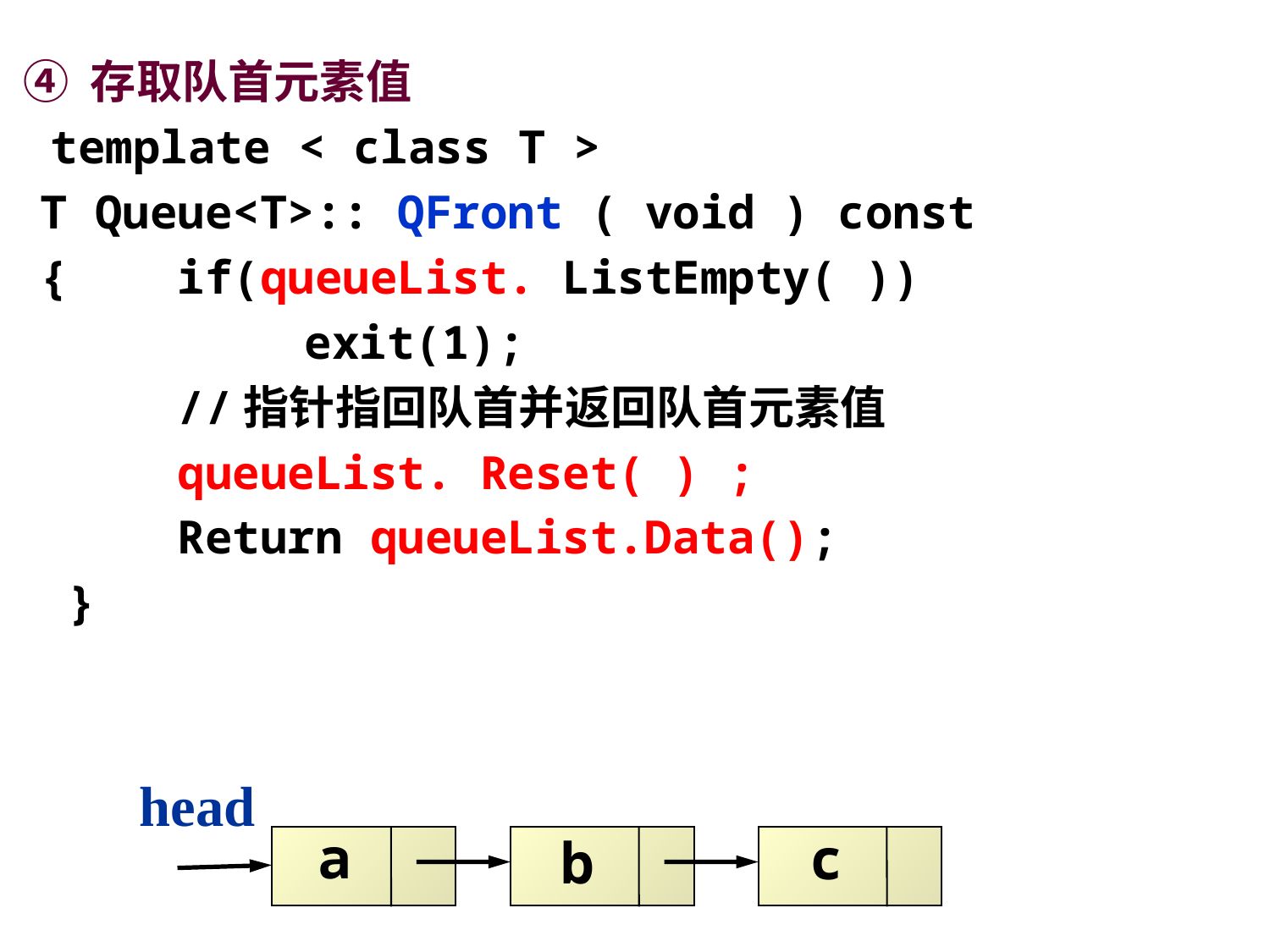

④ 存取队首元素值
	template < class T >
 T Queue<T>:: QFront ( void ) const
 {	if(queueList. ListEmpty( ))
			exit(1);
		//指针指回队首并返回队首元素值
		queueList. Reset( ) ;
		Return queueList.Data();
  }
head
a
c

b